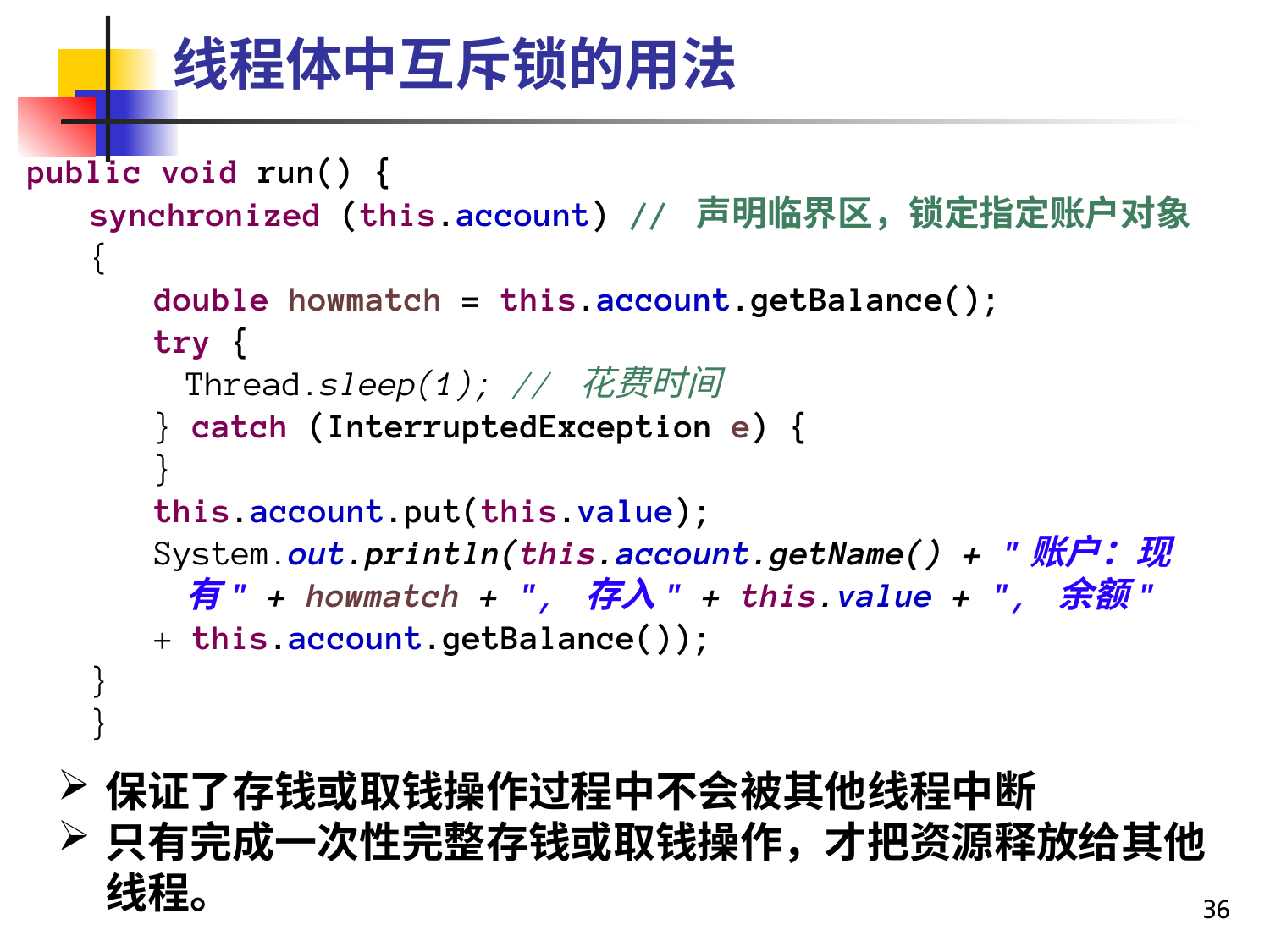

# 线程体中互斥锁的用法
public void run() {
synchronized (this.account) // 声明临界区，锁定指定账户对象
{
double howmatch = this.account.getBalance();
try {
	Thread.sleep(1); // 花费时间
} catch (InterruptedException e) {
}
this.account.put(this.value);
System.out.println(this.account.getName() + "账户：现有" + howmatch + ", 存入" + this.value + ", 余额"
+ this.account.getBalance());
}
}
保证了存钱或取钱操作过程中不会被其他线程中断
只有完成一次性完整存钱或取钱操作，才把资源释放给其他线程。
36